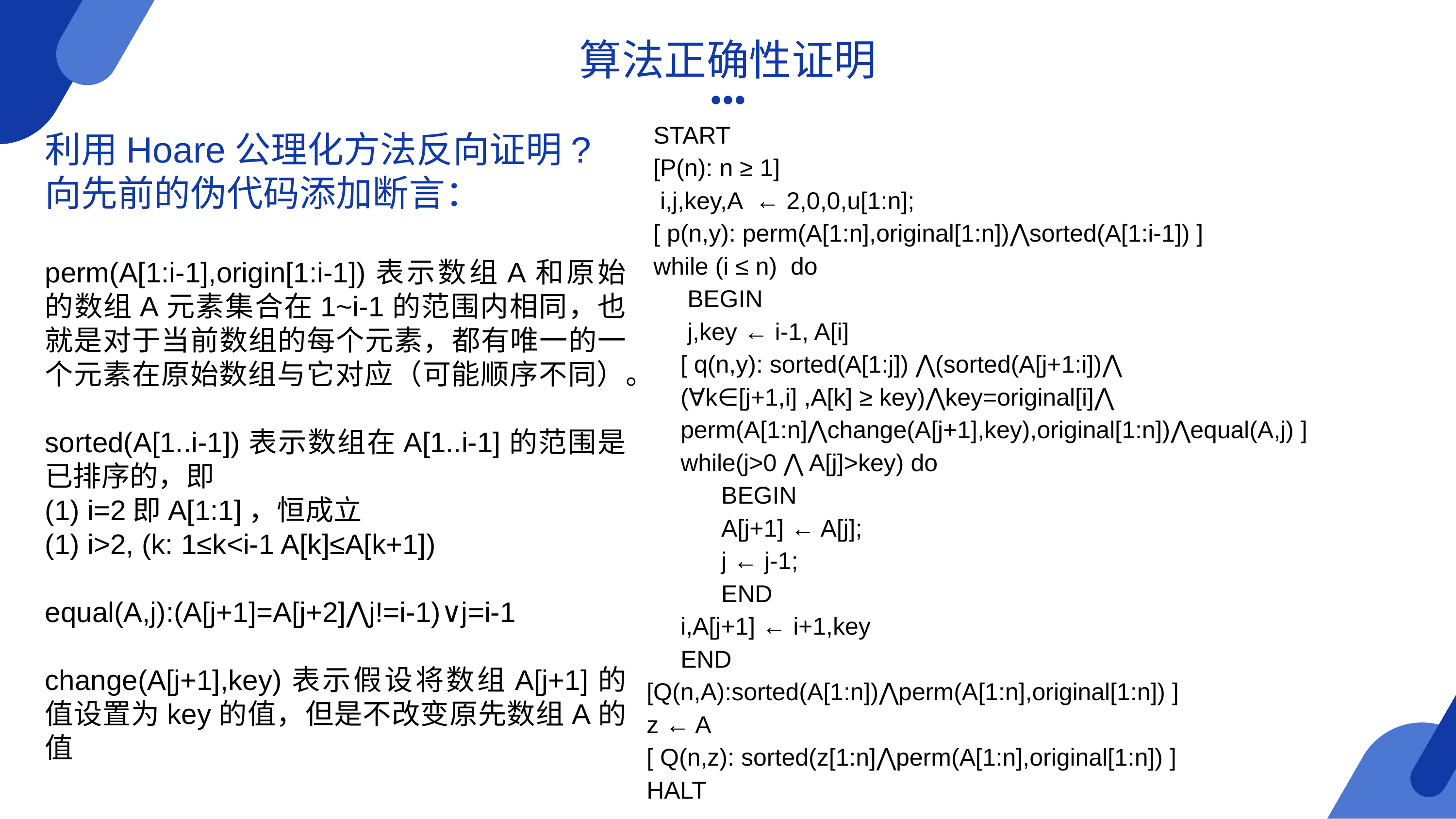

算法正确性证明

    START
    [P(n): n ≥ 1]
     i,j,key,A  ← 2,0,0,u[1:n];
    [ p(n,y): perm(A[1:n],original[1:n])⋀sorted(A[1:i-1]) ]
    while (i ≤ n)  do
         BEGIN
         j,key ← i-1, A[i]
        [ q(n,y): sorted(A[1:j]) ⋀(sorted(A[j+1:i])⋀
        (∀k∈[j+1,i] ,A[k] ≥ key)⋀key=original[i]⋀
        perm(A[1:n]⋀change(A[j+1],key),original[1:n])⋀equal(A,j) ]
        while(j>0 ⋀ A[j]>key) do
              BEGIN
              A[j+1] ← A[j];
              j ← j-1;
              END
        i,A[j+1] ← i+1,key
        END
   [Q(n,A):sorted(A[1:n])⋀perm(A[1:n],original[1:n]) ]
   z ← A
   [ Q(n,z): sorted(z[1:n]⋀perm(A[1:n],original[1:n]) ]
   HALT
利用Hoare公理化方法反向证明?
向先前的伪代码添加断言：
perm(A[1:i-1],origin[1:i-1])表示数组A和原始的数组A元素集合在1~i-1的范围内相同，也就是对于当前数组的每个元素，都有唯一的一个元素在原始数组与它对应（可能顺序不同）。

sorted(A[1..i-1])表示数组在A[1..i-1]的范围是已排序的，即
(1) i=2即A[1:1]，恒成立
(1) i>2, (k: 1≤k<i-1 A[k]≤A[k+1])

equal(A,j):(A[j+1]=A[j+2]⋀j!=i-1)∨j=i-1

change(A[j+1],key)表示假设将数组A[j+1]的值设置为key的值，但是不改变原先数组A的值